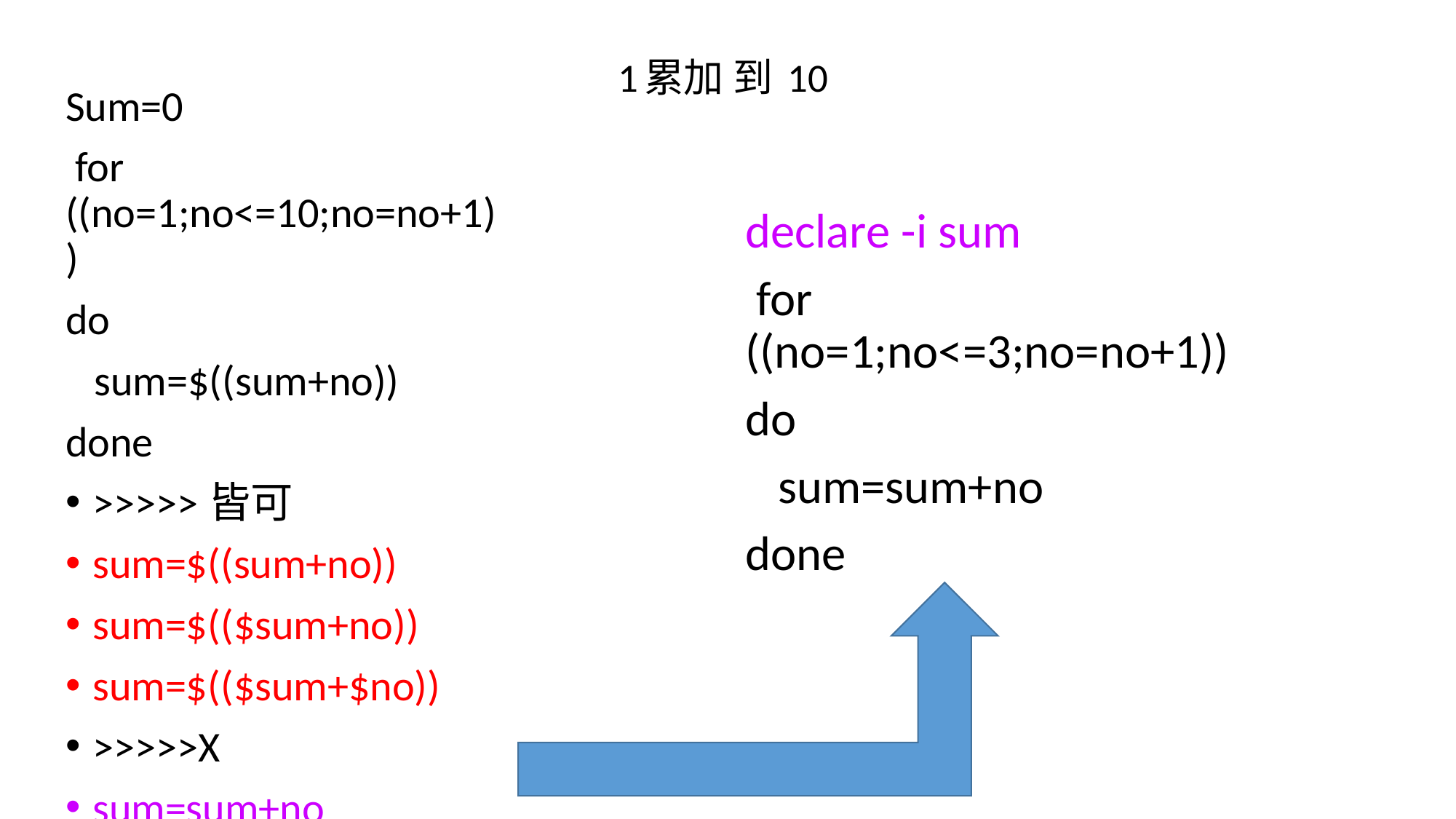

# 1累加 到 10
Sum=0
 for ((no=1;no<=10;no=no+1))
do
   sum=$((sum+no))
done
>>>>>皆可
sum=$((sum+no))
sum=$(($sum+no))
sum=$(($sum+$no))
>>>>>X
sum=sum+no

declare -i sum
 for ((no=1;no<=3;no=no+1))
do
   sum=sum+no
done